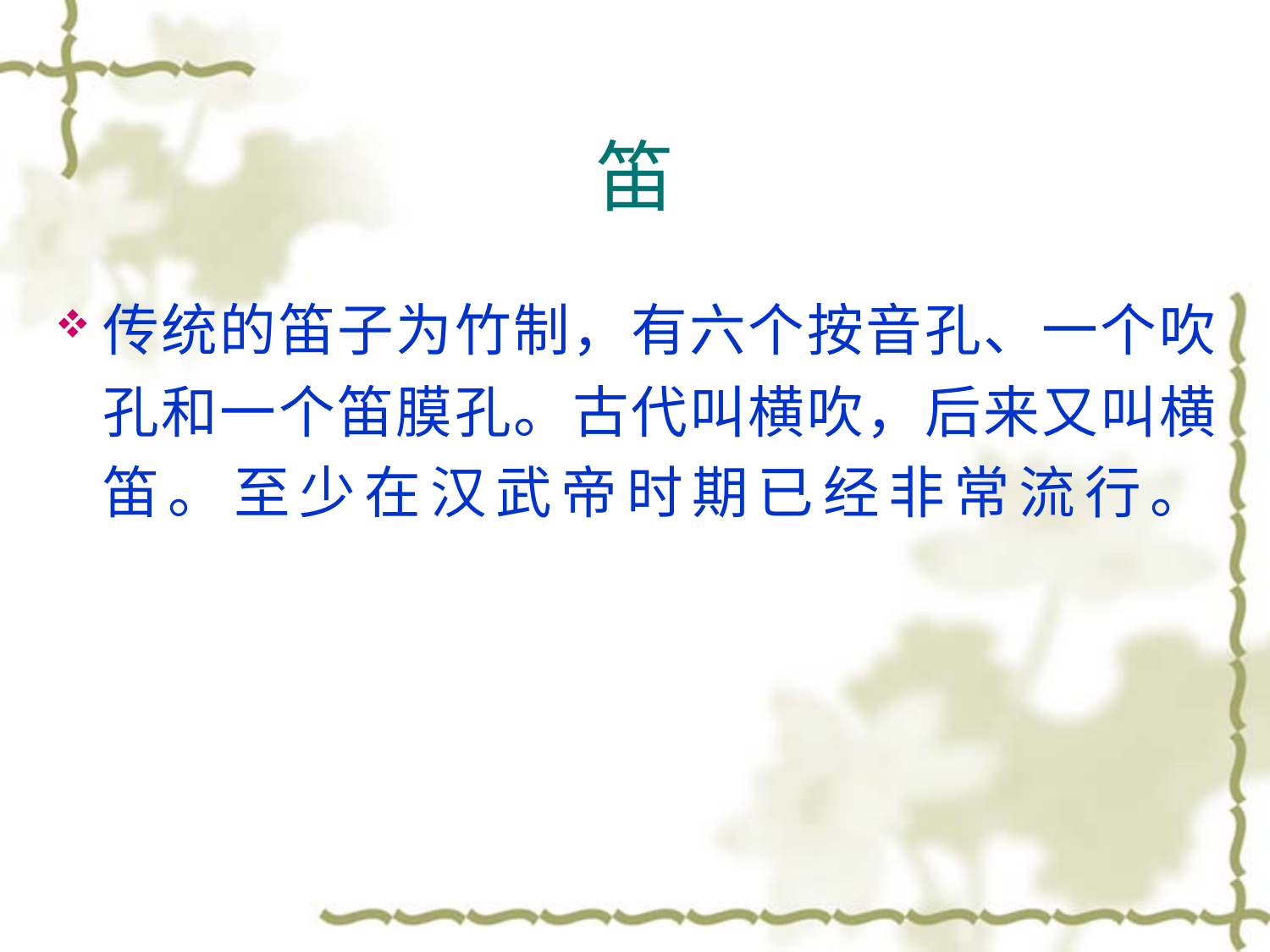

# 笛
传统的笛子为竹制，有六个按音孔、一个吹孔和一个笛膜孔。古代叫横吹，后来又叫横笛。至少在汉武帝时期已经非常流行。